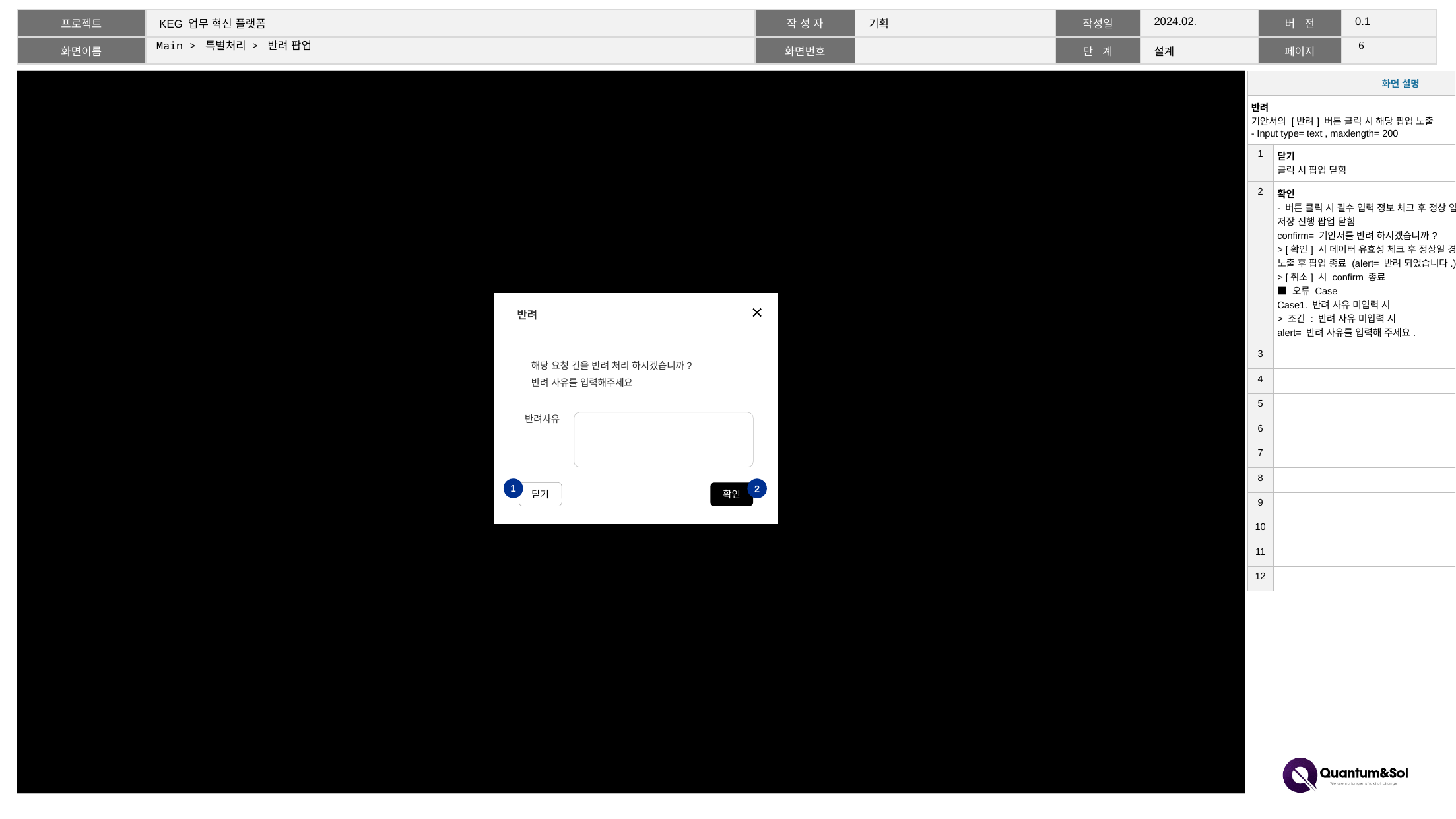

6

# Main > 특별처리 > 반려 팝업
| 화면 설명 |  |
| --- | --- |
| 반려 기안서의 [반려] 버튼 클릭 시 해당 팝업 노출 - Input type= text , maxlength= 200 |  |
| 1 | 닫기 클릭 시 팝업 닫힘 |
| 2 | 확인 - 버튼 클릭 시 필수 입력 정보 체크 후 정상 입력 시 confirm 노출 후 저장 진행 팝업 닫힘 confirm= 기안서를 반려 하시겠습니까? > [확인] 시 데이터 유효성 체크 후 정상일 경우 DB 저장 및 alert 노출 후 팝업 종료 (alert= 반려 되었습니다.) > [취소] 시 confirm 종료 ■ 오류 Case Case1. 반려 사유 미입력 시 > 조건 : 반려 사유 미입력 시 alert= 반려 사유를 입력해 주세요. |
| 3 |  |
| 4 |  |
| 5 |  |
| 6 |  |
| 7 |  |
| 8 |  |
| 9 |  |
| 10 |  |
| 11 |  |
| 12 |  |
반려
해당 요청 건을 반려 처리 하시겠습니까?
반려 사유를 입력해주세요
반려사유

닫기
확인
1
2